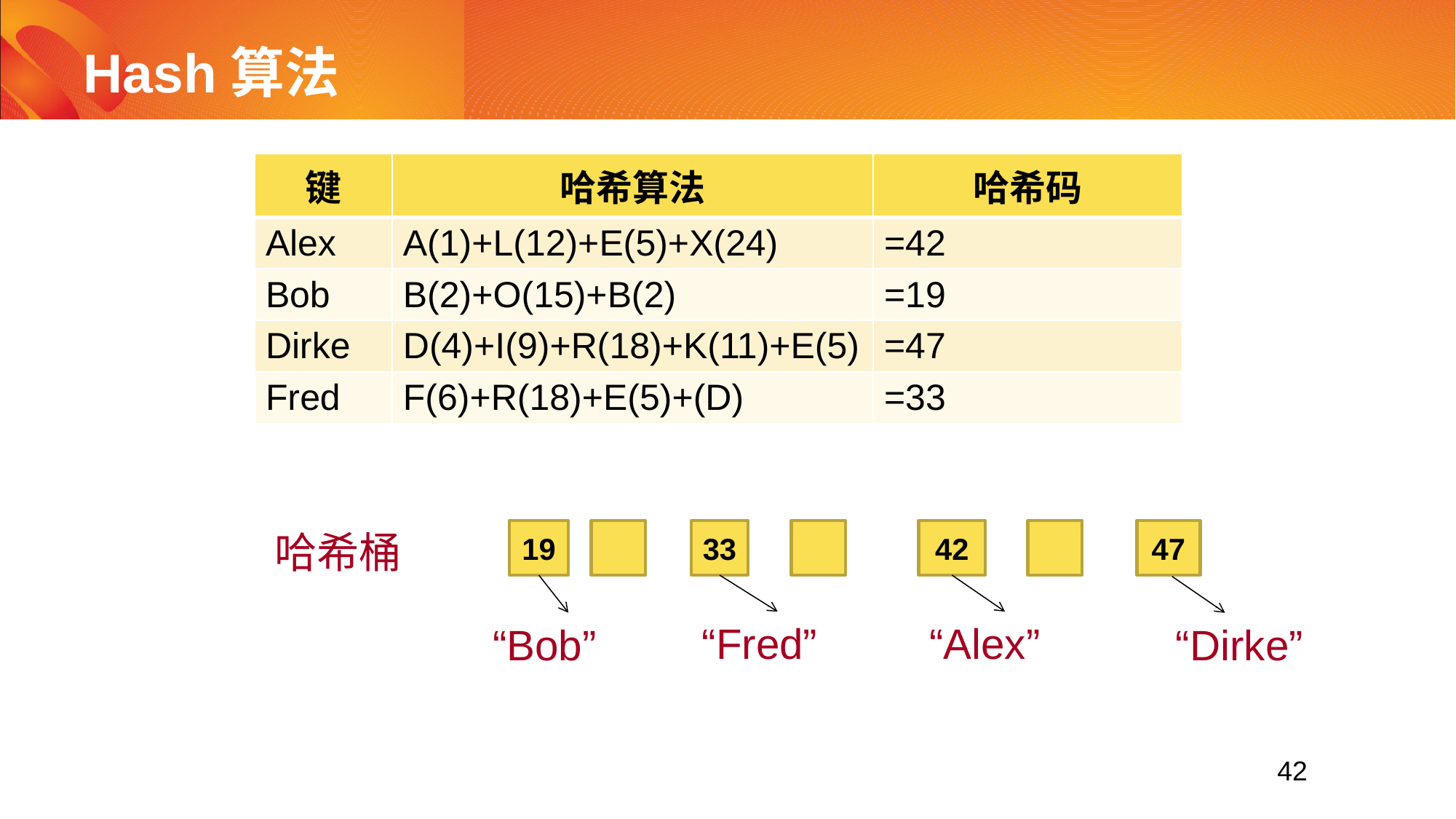

# Hash算法
| 键 | 哈希算法 | 哈希码 |
| --- | --- | --- |
| Alex | A(1)+L(12)+E(5)+X(24) | =42 |
| Bob | B(2)+O(15)+B(2) | =19 |
| Dirke | D(4)+I(9)+R(18)+K(11)+E(5) | =47 |
| Fred | F(6)+R(18)+E(5)+(D) | =33 |
19

33

42

47
哈希桶
“Alex”
“Fred”
“Bob”
“Dirke”